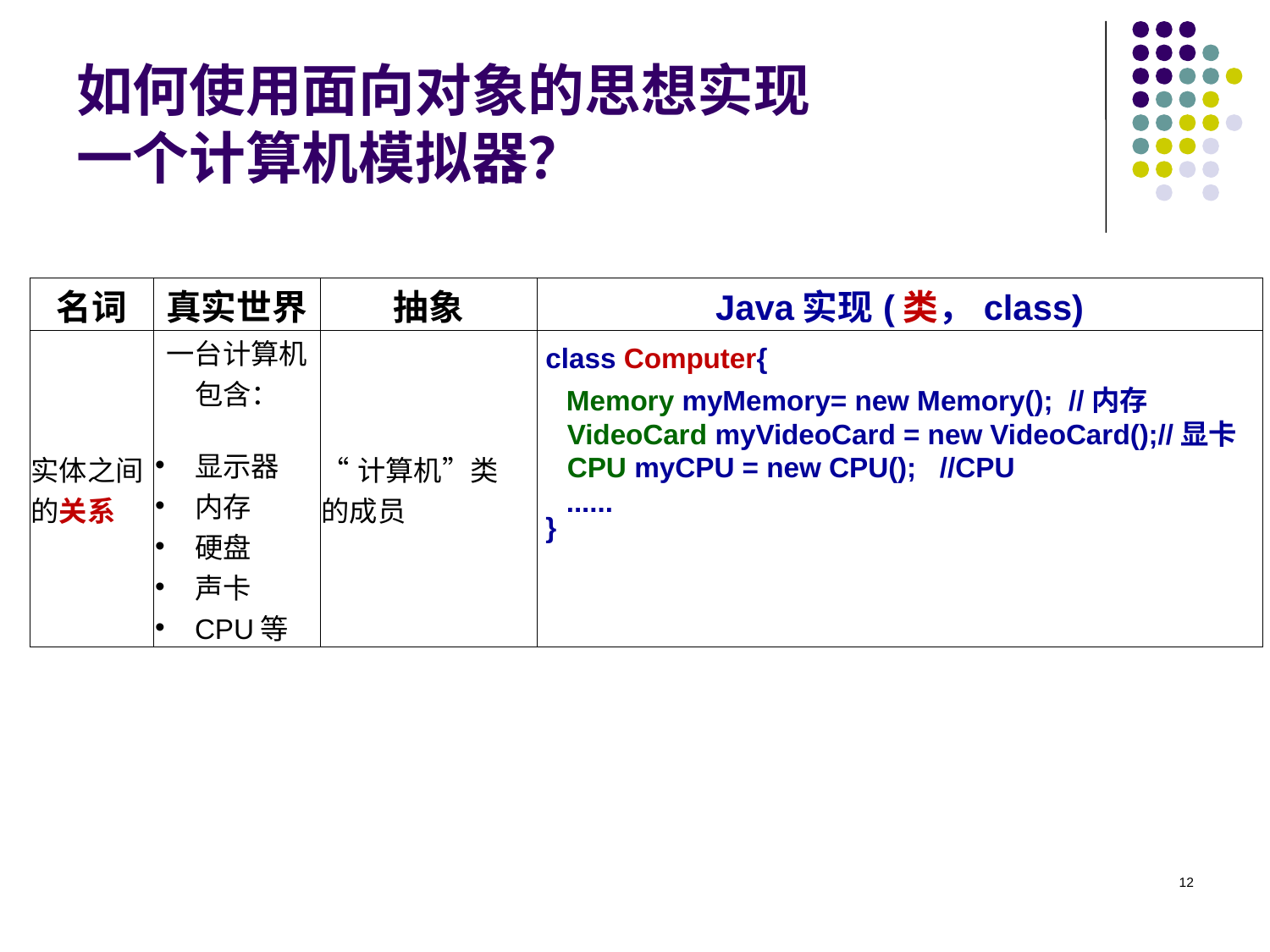

# 如何使用面向对象的思想实现 一个计算机模拟器？
| 名词 | 真实世界 | 抽象 | Java实现(类，class) |
| --- | --- | --- | --- |
| 实体之间的关系 | 一台计算机包含： 显示器 内存 硬盘 声卡 CPU等 | “计算机”类 的成员 |  |
class Computer{

}
    Memory myMemory= new Memory();  //内存
    VideoCard myVideoCard = new VideoCard();//显卡
    CPU myCPU = new CPU();   //CPU
    ......
12